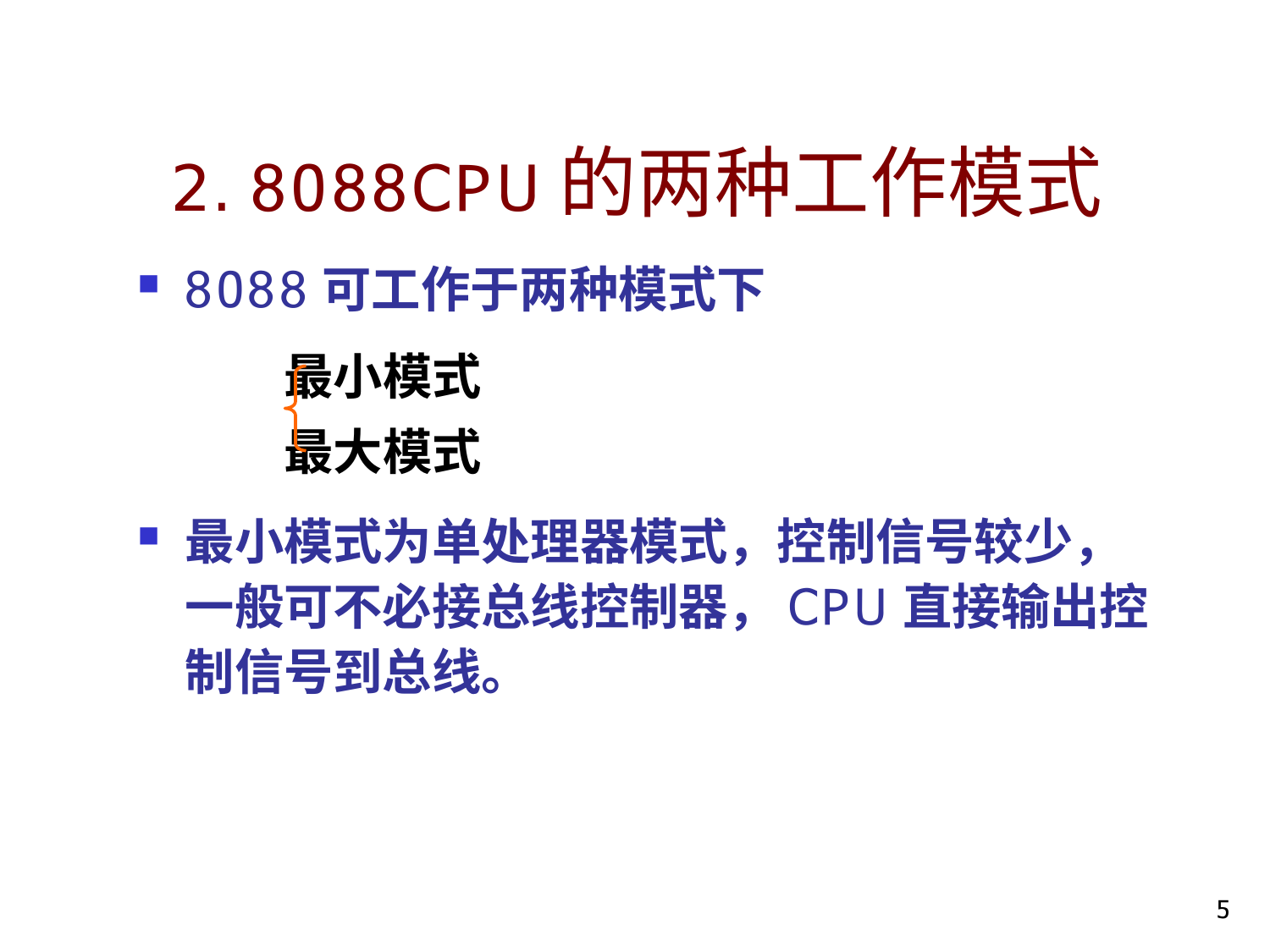

# 2. 8088CPU的两种工作模式
8088可工作于两种模式下
            最小模式
            最大模式
最小模式为单处理器模式，控制信号较少，一般可不必接总线控制器，CPU直接输出控制信号到总线。

5